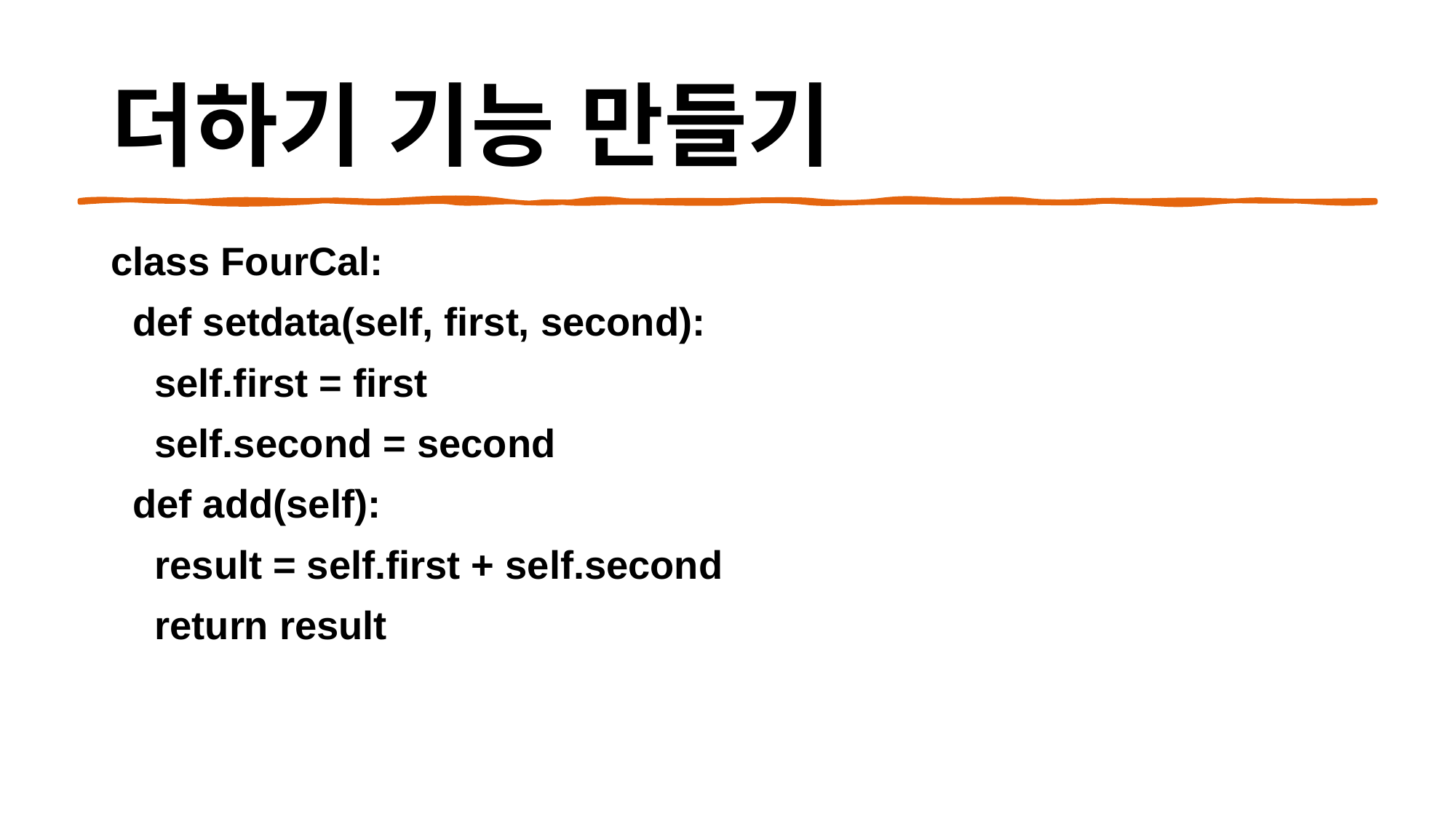

# 더하기 기능 만들기

class FourCal:
  def setdata(self, first, second):
    self.first = first
    self.second = second
  def add(self):
    result = self.first + self.second
    return result